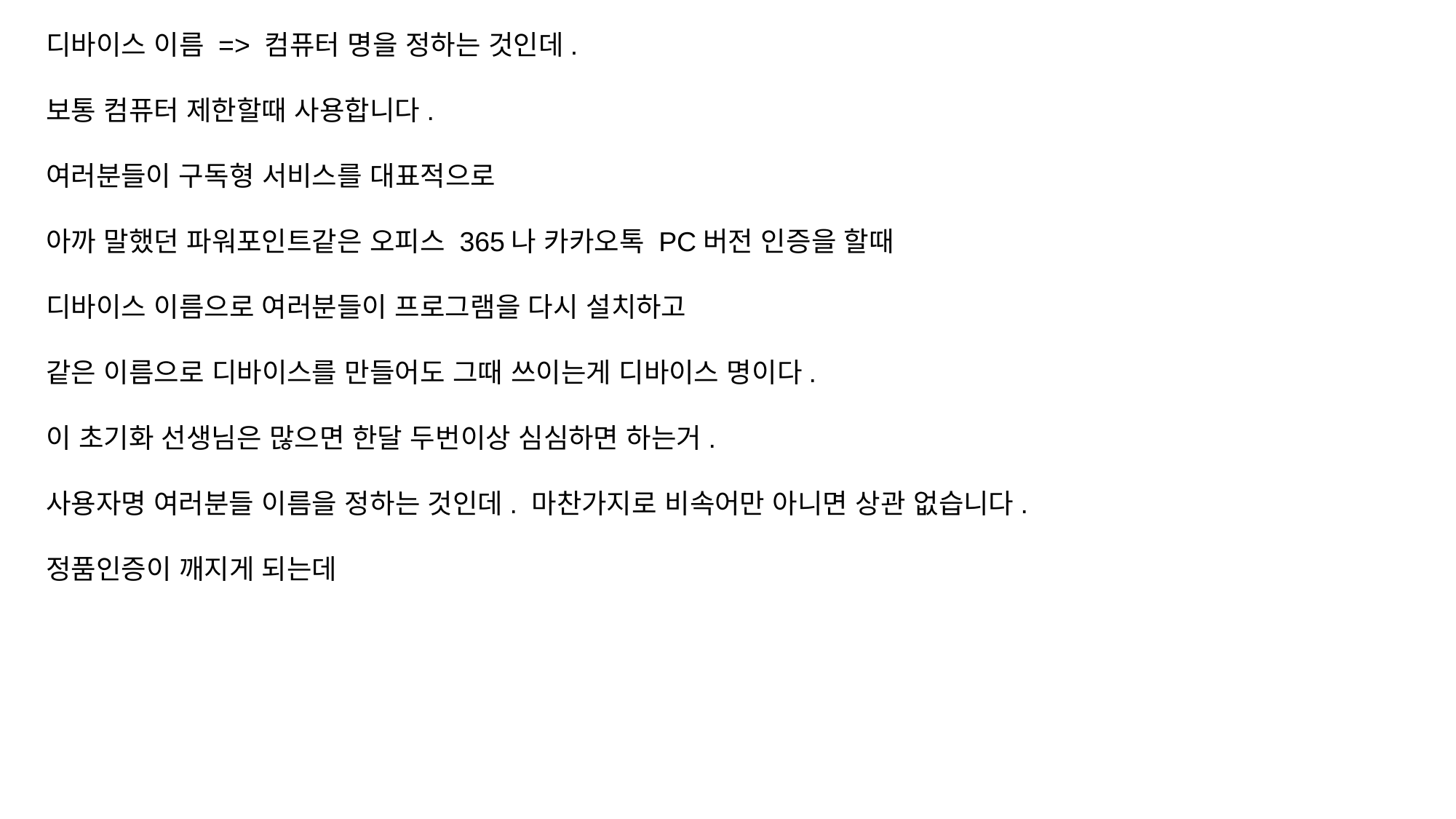

디바이스 이름 => 컴퓨터 명을 정하는 것인데.

보통 컴퓨터 제한할때 사용합니다.

여러분들이 구독형 서비스를 대표적으로

아까 말했던 파워포인트같은 오피스 365나 카카오톡 PC버전 인증을 할때

디바이스 이름으로 여러분들이 프로그램을 다시 설치하고

같은 이름으로 디바이스를 만들어도 그때 쓰이는게 디바이스 명이다.

이 초기화 선생님은 많으면 한달 두번이상 심심하면 하는거.

사용자명 여러분들 이름을 정하는 것인데. 마찬가지로 비속어만 아니면 상관 없습니다.

정품인증이 깨지게 되는데